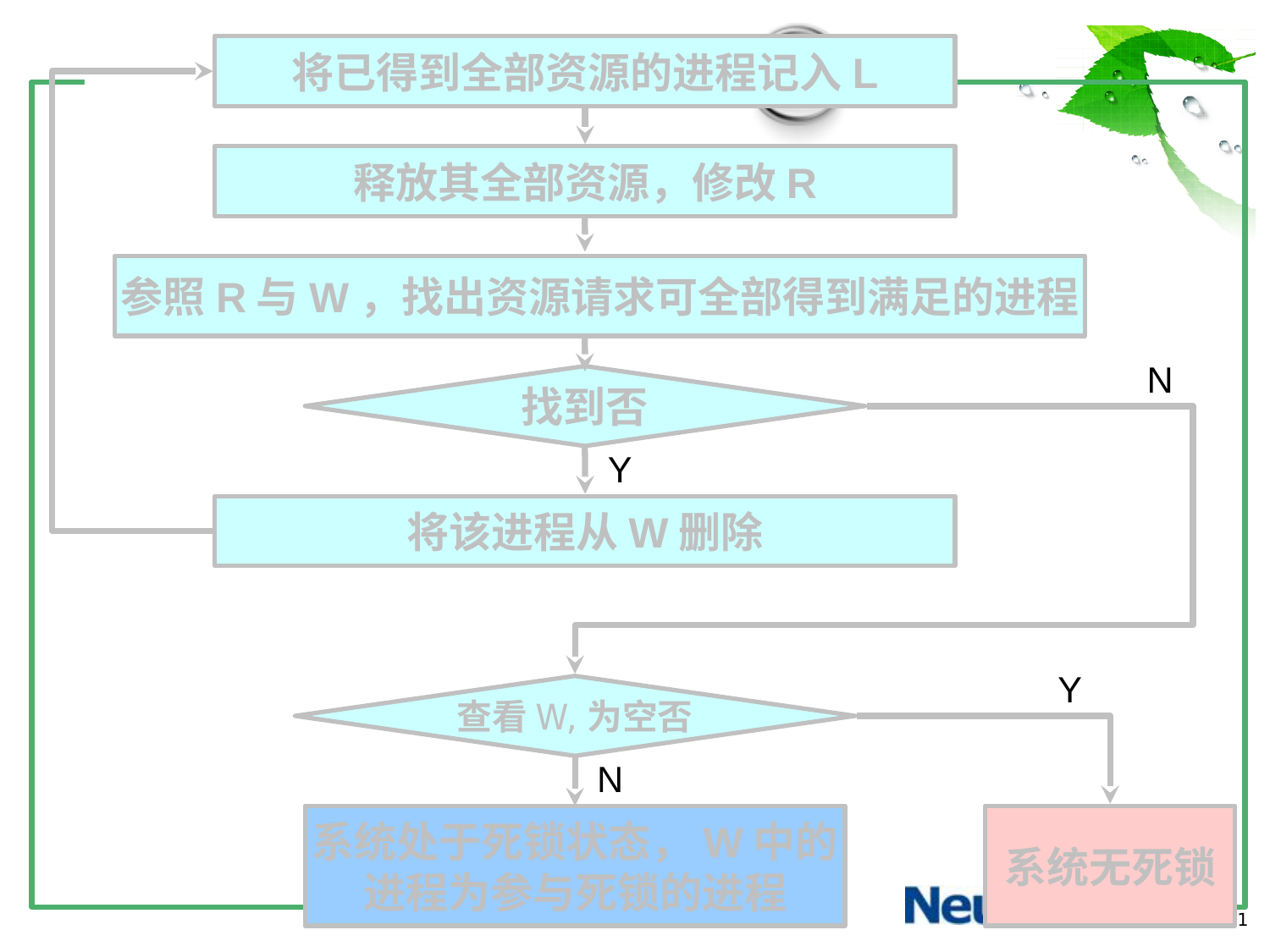

将已得到全部资源的进程记入L

释放其全部资源，修改R

参照R与W，找出资源请求可全部得到满足的进程

N

找到否

Y
将该进程从W删除

Y

查看W,为空否

N
系统处于死锁状态，W中的
进程为参与死锁的进程

系统无死锁
81